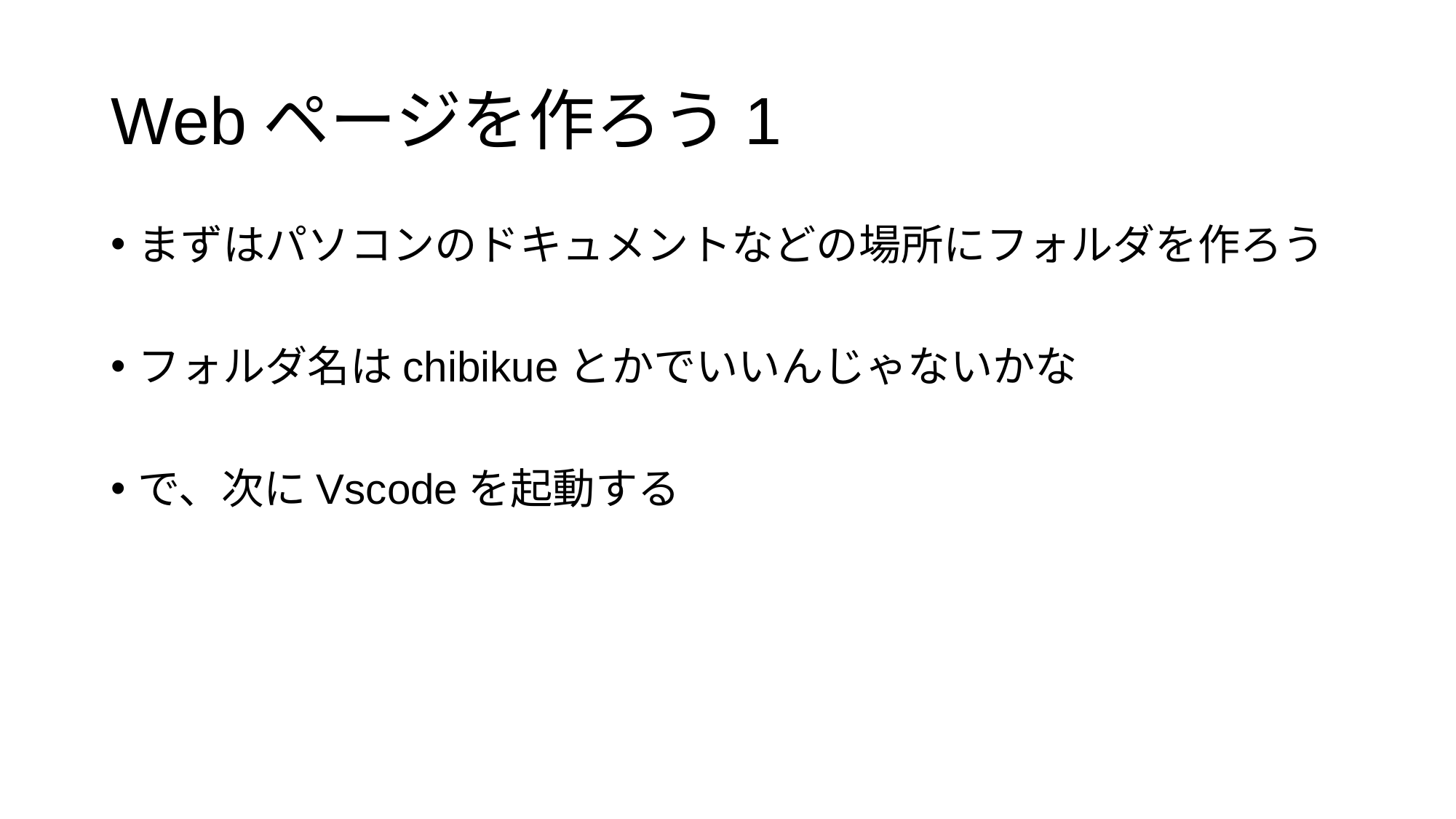

# Webページを作ろう1
まずはパソコンのドキュメントなどの場所にフォルダを作ろう

フォルダ名はchibikueとかでいいんじゃないかな

で、次にVscodeを起動する